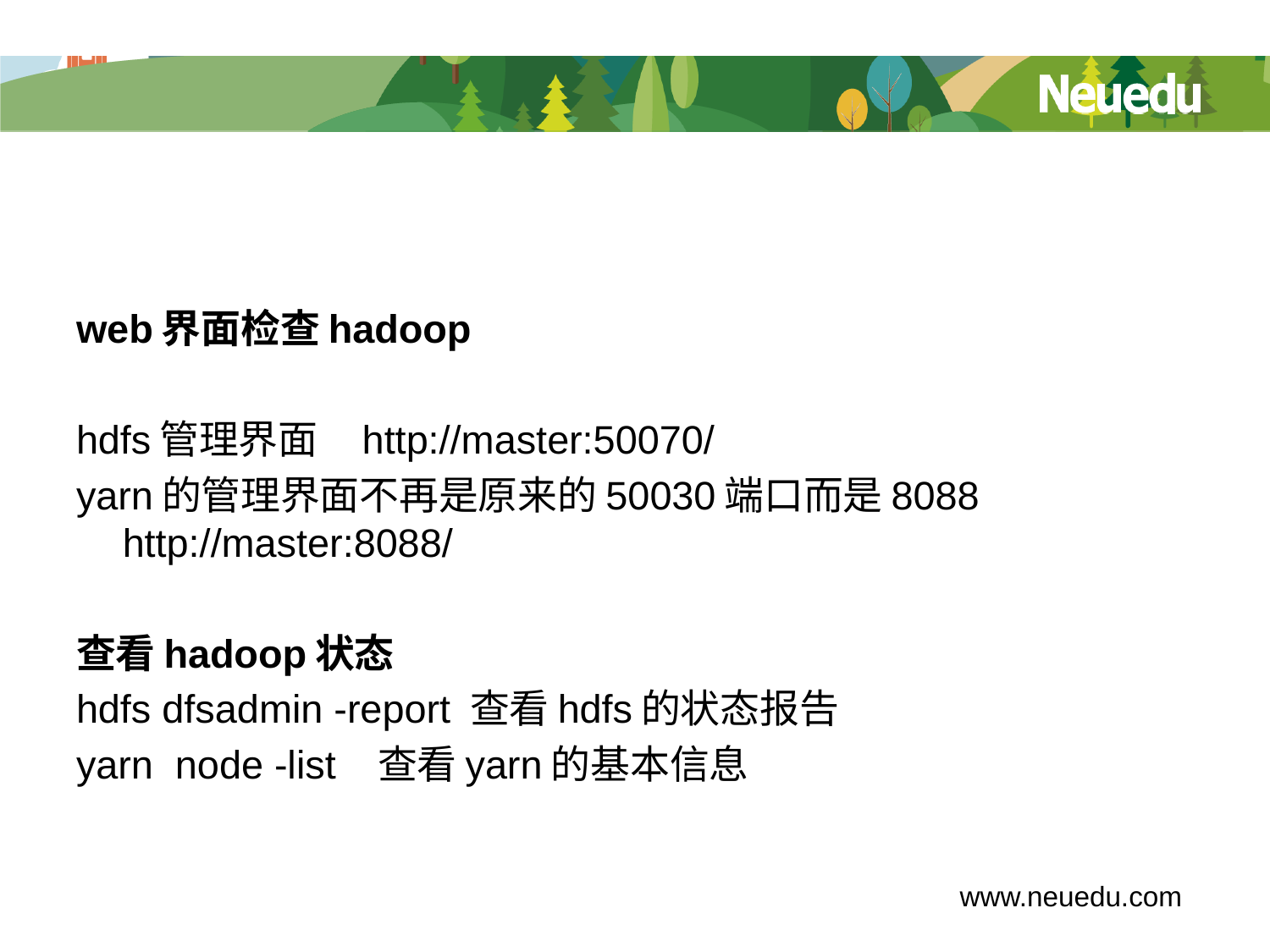

#
web界面检查hadoop

hdfs管理界面    http://master:50070/
yarn的管理界面不再是原来的50030端口而是8088  http://master:8088/

查看hadoop状态
hdfs dfsadmin -report 查看hdfs的状态报告
yarn  node -list   查看yarn的基本信息